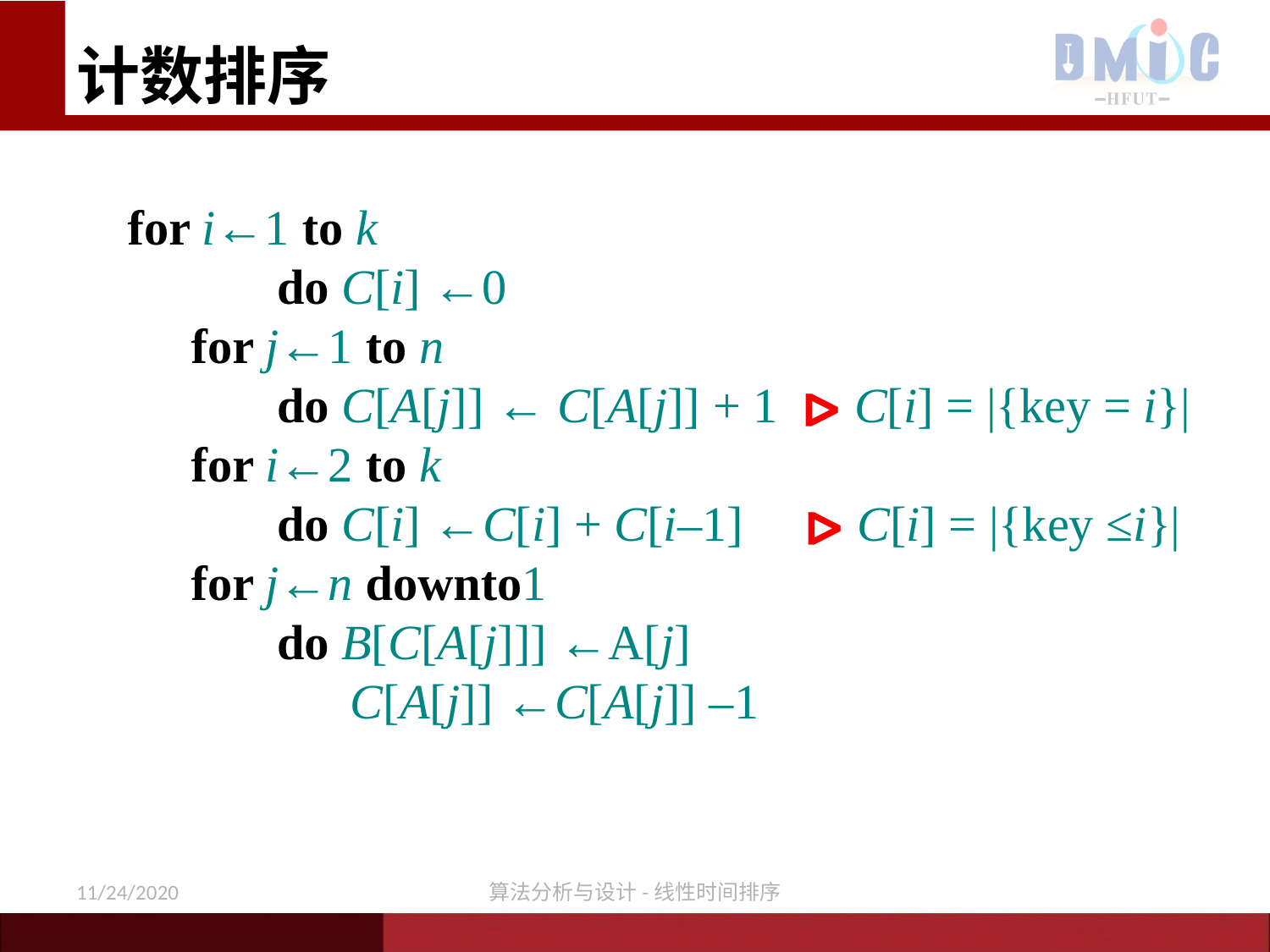

计数排序
for i←1 to k
       do C[i] ←0
for j←1 to n
       do C[A[j]] ← C[A[j]] + 1  ⊳ C[i] = |{key = i}|
for i←2 to k
       do C[i] ←C[i] + C[i–1]     ⊳ C[i] = |{key ≤i}|
for j←n downto1
       do B[C[A[j]]] ←A[j]
             C[A[j]] ←C[A[j]] –1
11/24/2020
算法分析与设计-线性时间排序